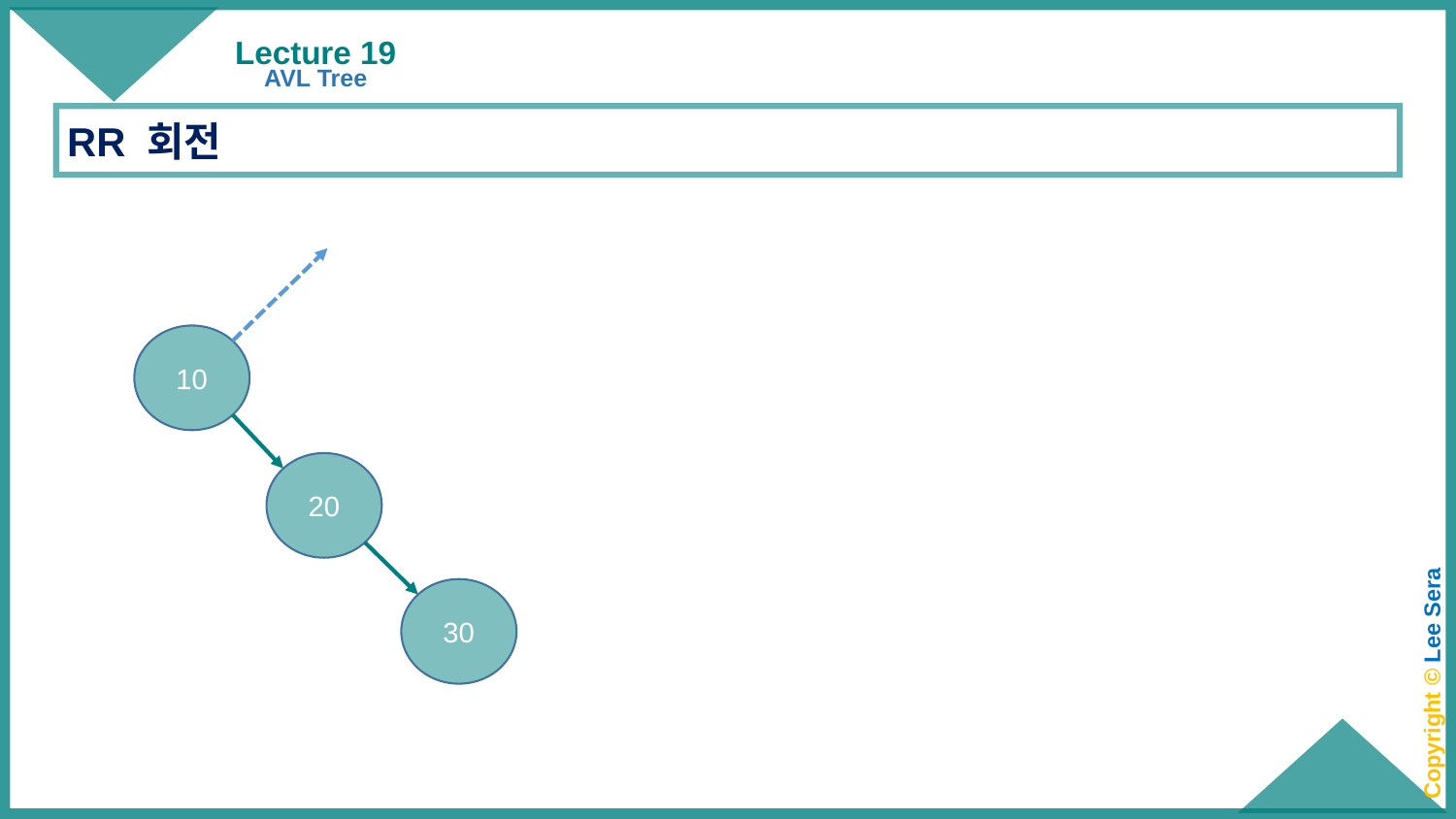

# Lecture 19
AVL Tree
RR 회전
10
20
30
Copyright © Lee Sera